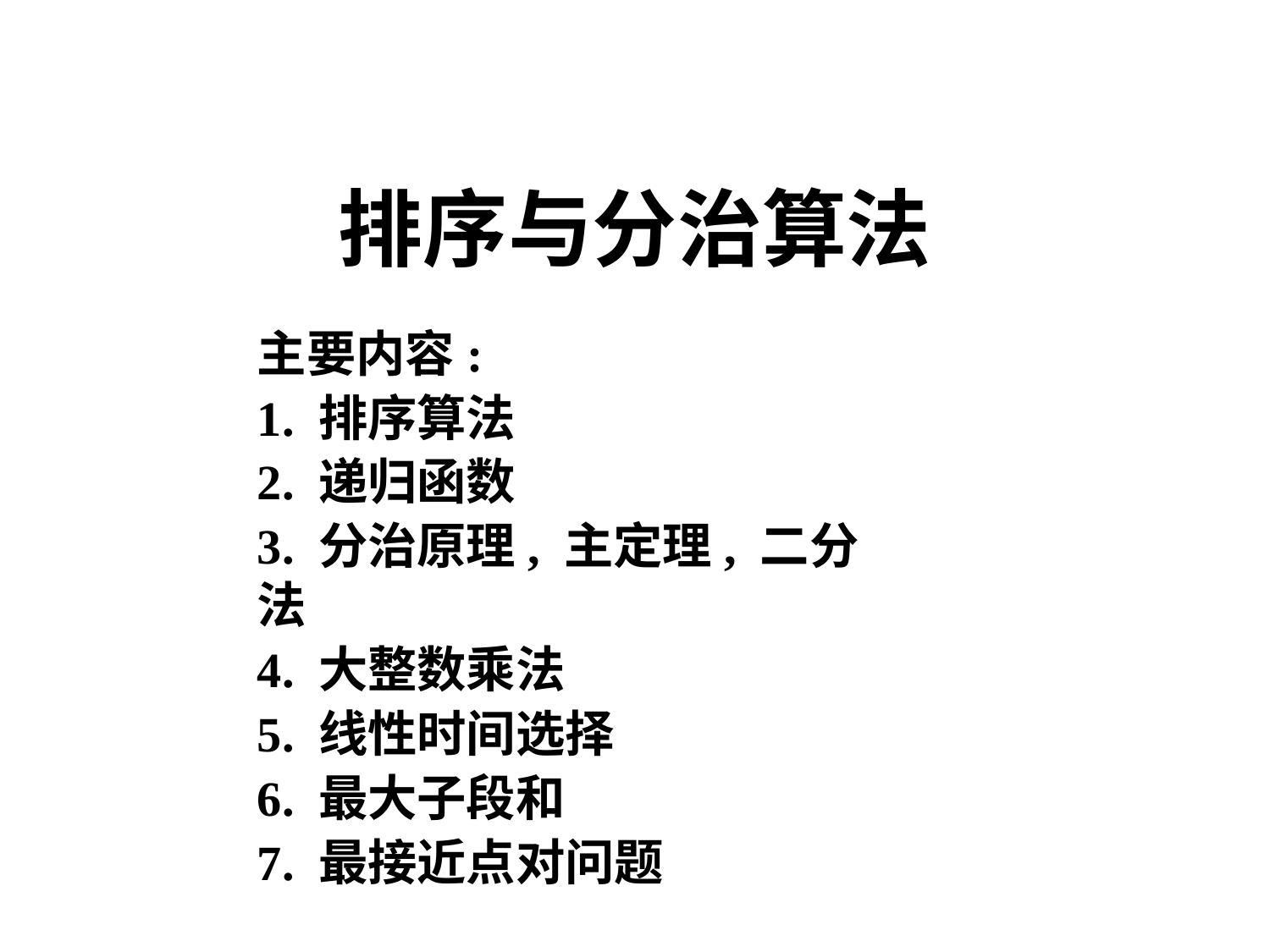

# 排序与分治算法
主要内容:
1. 排序算法
2. 递归函数
3. 分治原理, 主定理, 二分法
4. 大整数乘法
5. 线性时间选择
6. 最大子段和
7. 最接近点对问题